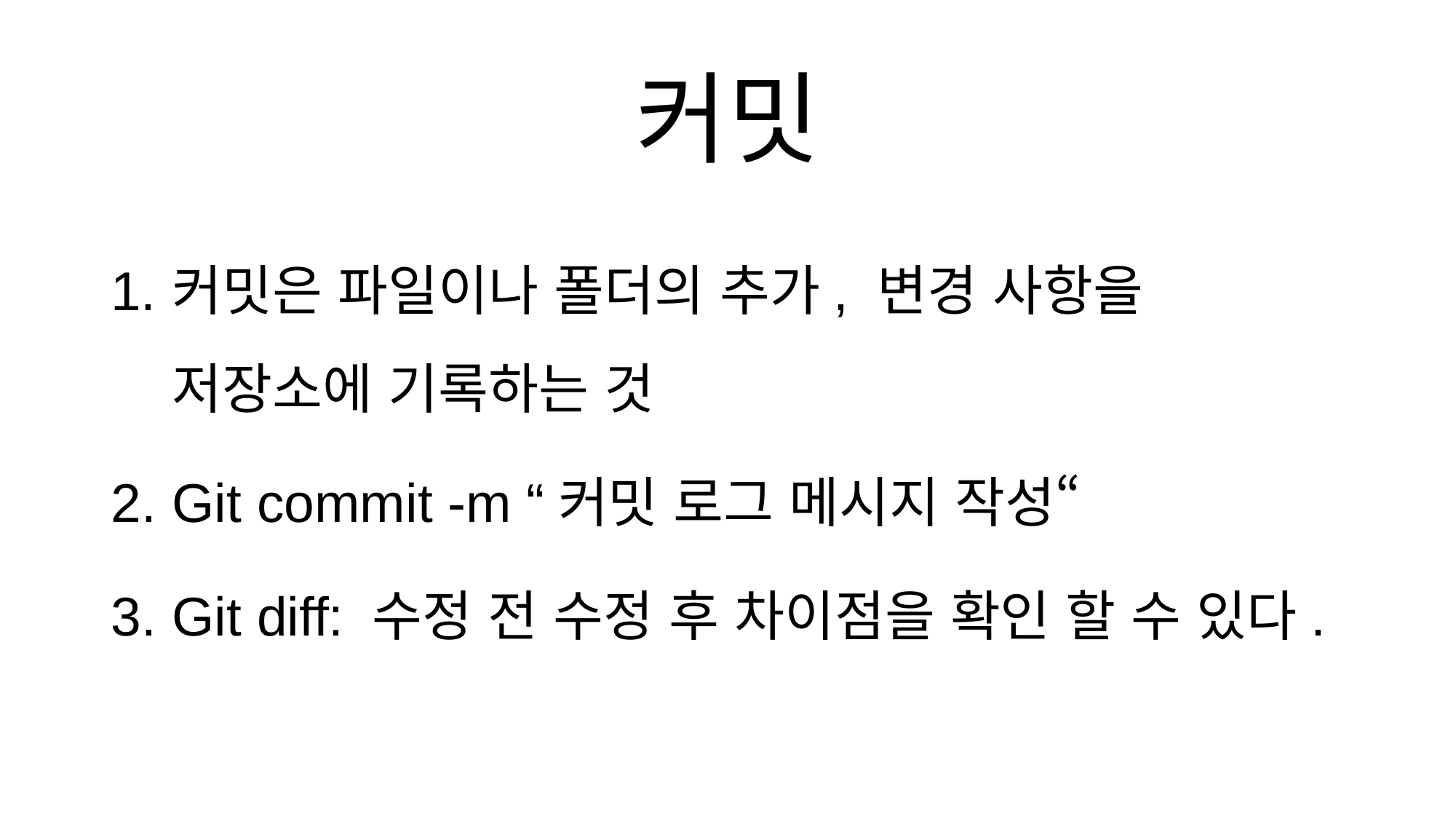

# 커밋
커밋은 파일이나 폴더의 추가, 변경 사항을 저장소에 기록하는 것
Git commit -m “커밋 로그 메시지 작성“
Git diff: 수정 전 수정 후 차이점을 확인 할 수 있다.